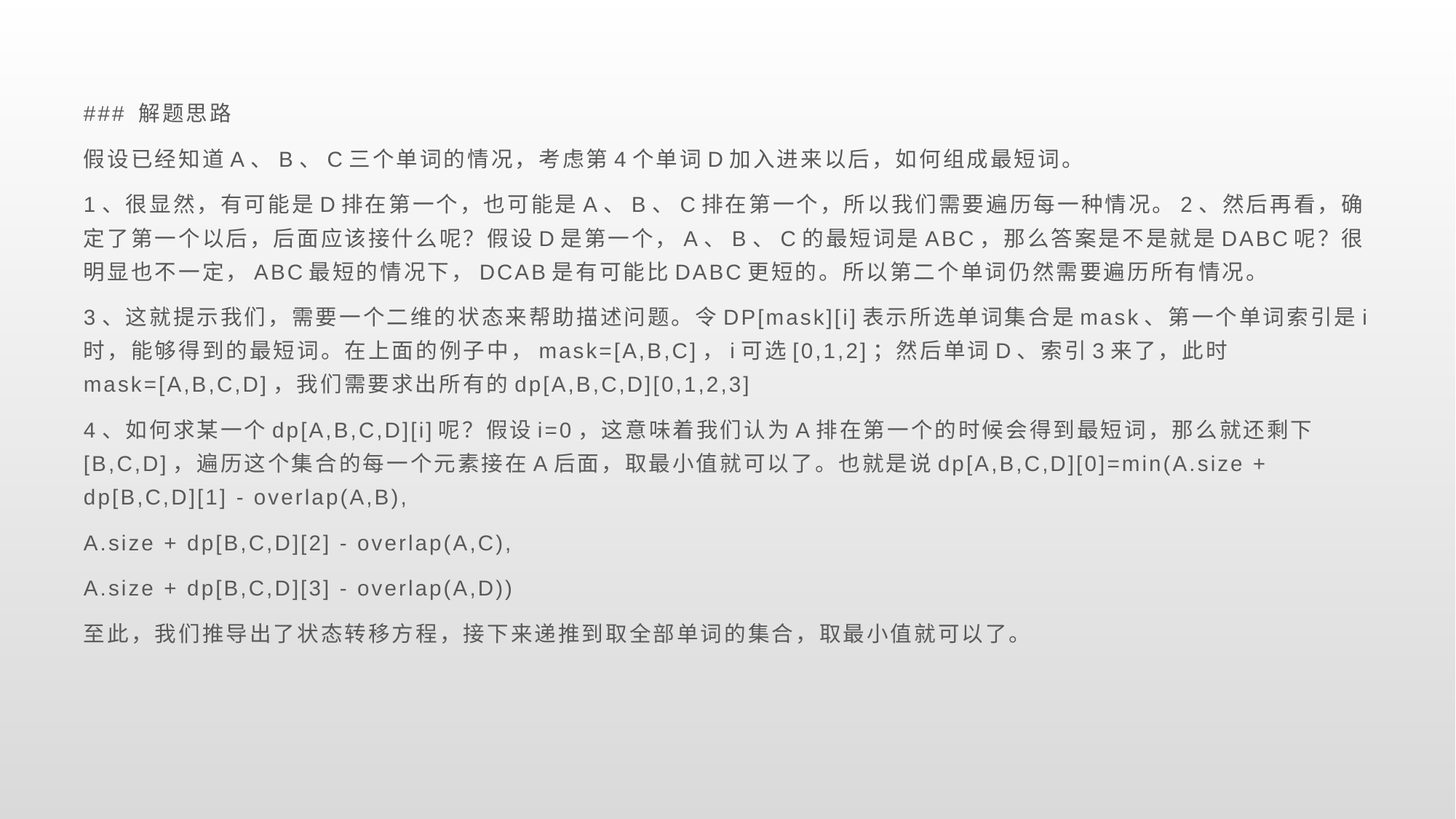

### 解题思路
假设已经知道A、B、C三个单词的情况，考虑第4个单词D加入进来以后，如何组成最短词。
1、很显然，有可能是D排在第一个，也可能是A、B、C排在第一个，所以我们需要遍历每一种情况。2、然后再看，确定了第一个以后，后面应该接什么呢？假设D是第一个，A、B、C的最短词是ABC，那么答案是不是就是DABC呢？很明显也不一定，ABC最短的情况下，DCAB是有可能比DABC更短的。所以第二个单词仍然需要遍历所有情况。
3、这就提示我们，需要一个二维的状态来帮助描述问题。令DP[mask][i]表示所选单词集合是mask、第一个单词索引是i时，能够得到的最短词。在上面的例子中，mask=[A,B,C]，i可选[0,1,2]；然后单词D、索引3来了，此时mask=[A,B,C,D]，我们需要求出所有的dp[A,B,C,D][0,1,2,3]
4、如何求某一个dp[A,B,C,D][i]呢？假设i=0，这意味着我们认为A排在第一个的时候会得到最短词，那么就还剩下[B,C,D]，遍历这个集合的每一个元素接在A后面，取最小值就可以了。也就是说dp[A,B,C,D][0]=min(A.size + dp[B,C,D][1] - overlap(A,B),
A.size + dp[B,C,D][2] - overlap(A,C),
A.size + dp[B,C,D][3] - overlap(A,D))
至此，我们推导出了状态转移方程，接下来递推到取全部单词的集合，取最小值就可以了。